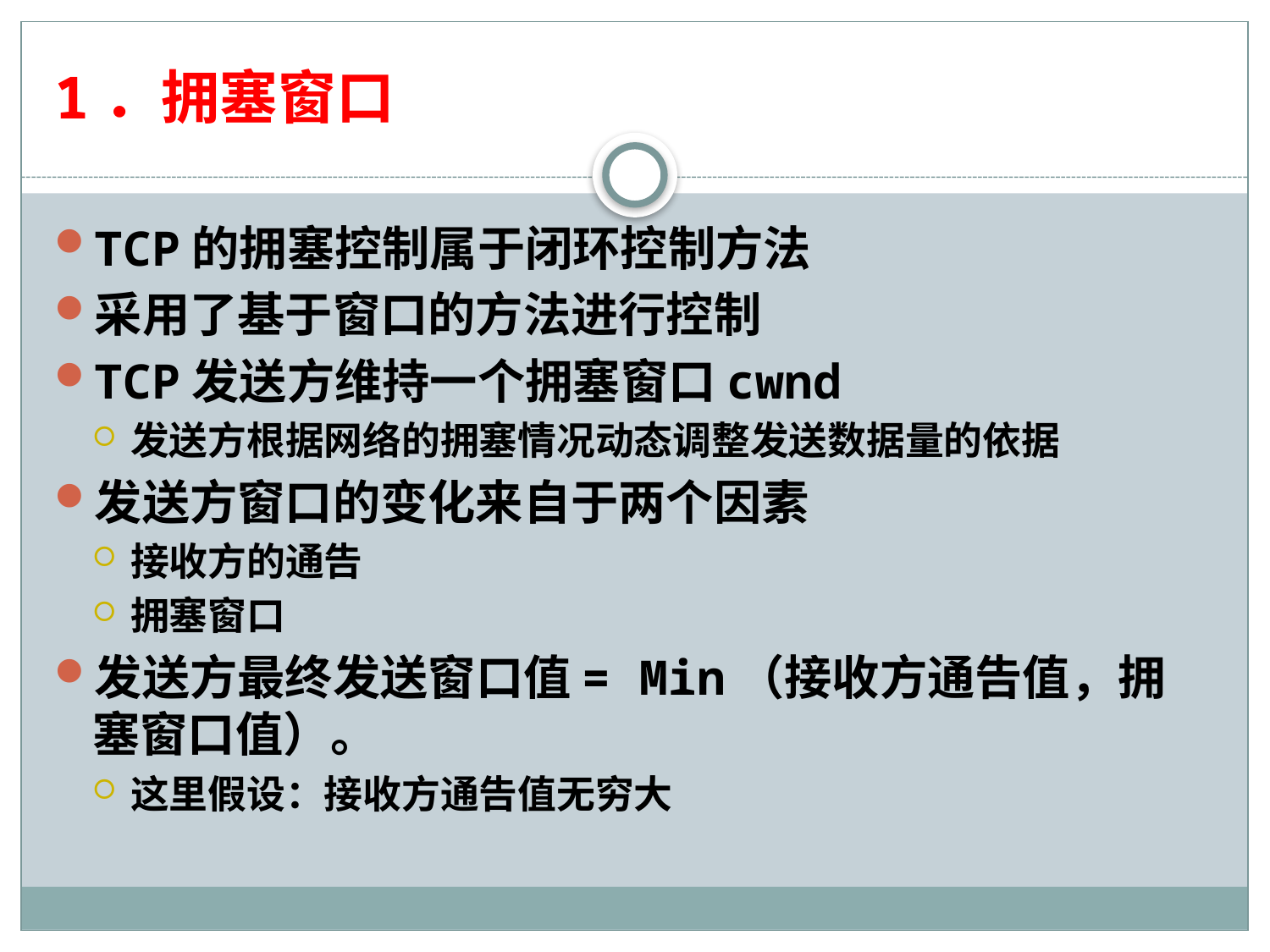

# 1．拥塞窗口
TCP的拥塞控制属于闭环控制方法
采用了基于窗口的方法进行控制
TCP发送方维持一个拥塞窗口cwnd
发送方根据网络的拥塞情况动态调整发送数据量的依据
发送方窗口的变化来自于两个因素
接收方的通告
拥塞窗口
发送方最终发送窗口值= Min（接收方通告值，拥塞窗口值）。
这里假设：接收方通告值无穷大